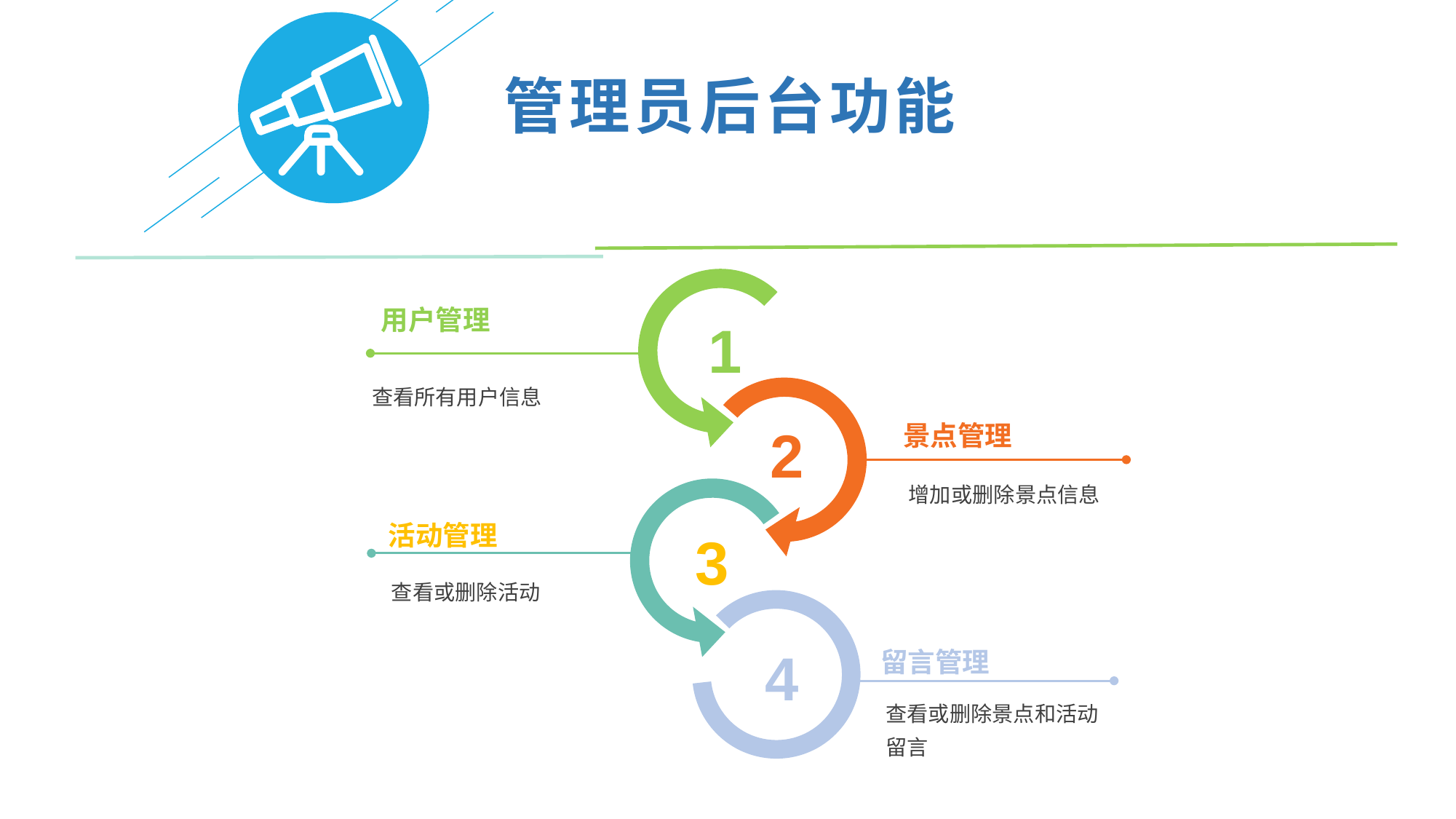

管理员后台功能

用户管理
1

查看所有用户信息
2
景点管理

增加或删除景点信息
活动管理
3
查看或删除活动

4
留言管理
查看或删除景点和活动留言